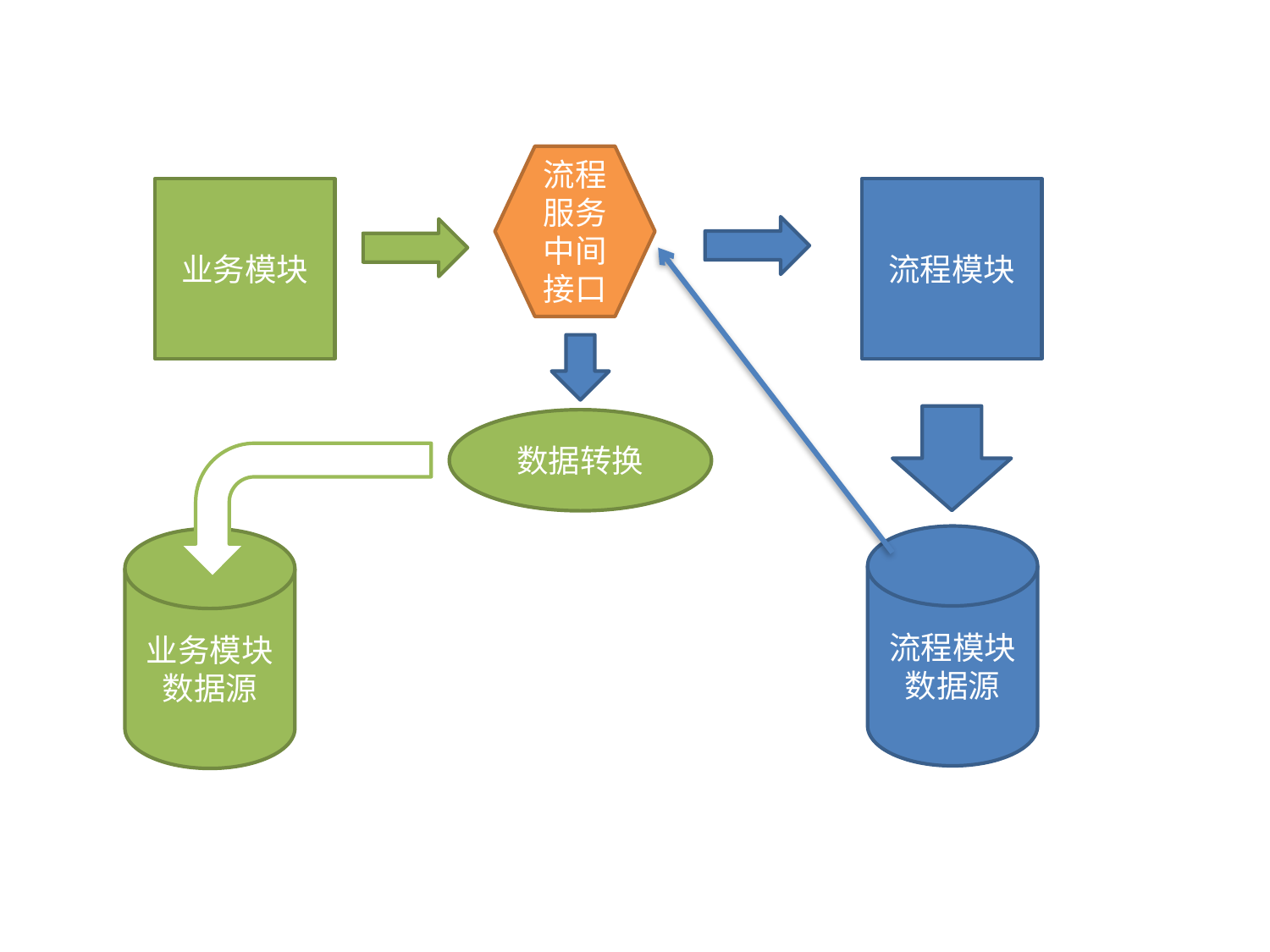

流程服务中间接口
业务模块
流程模块

数据转换
流程模块数据源
业务模块数据源